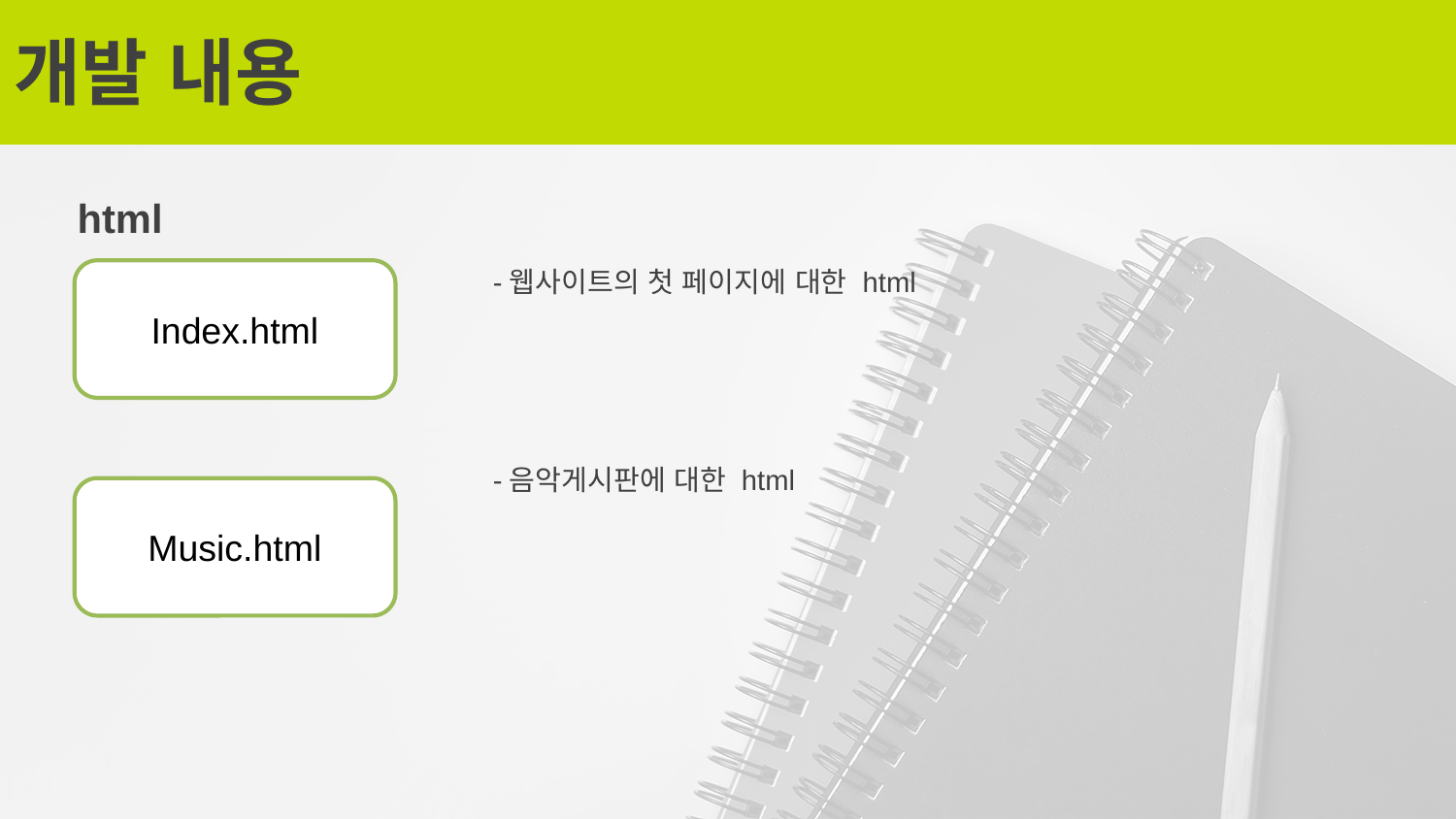

# 개발 내용
html
-웹사이트의 첫 페이지에 대한 html

-음악게시판에 대한 html
Index.html
Music.html